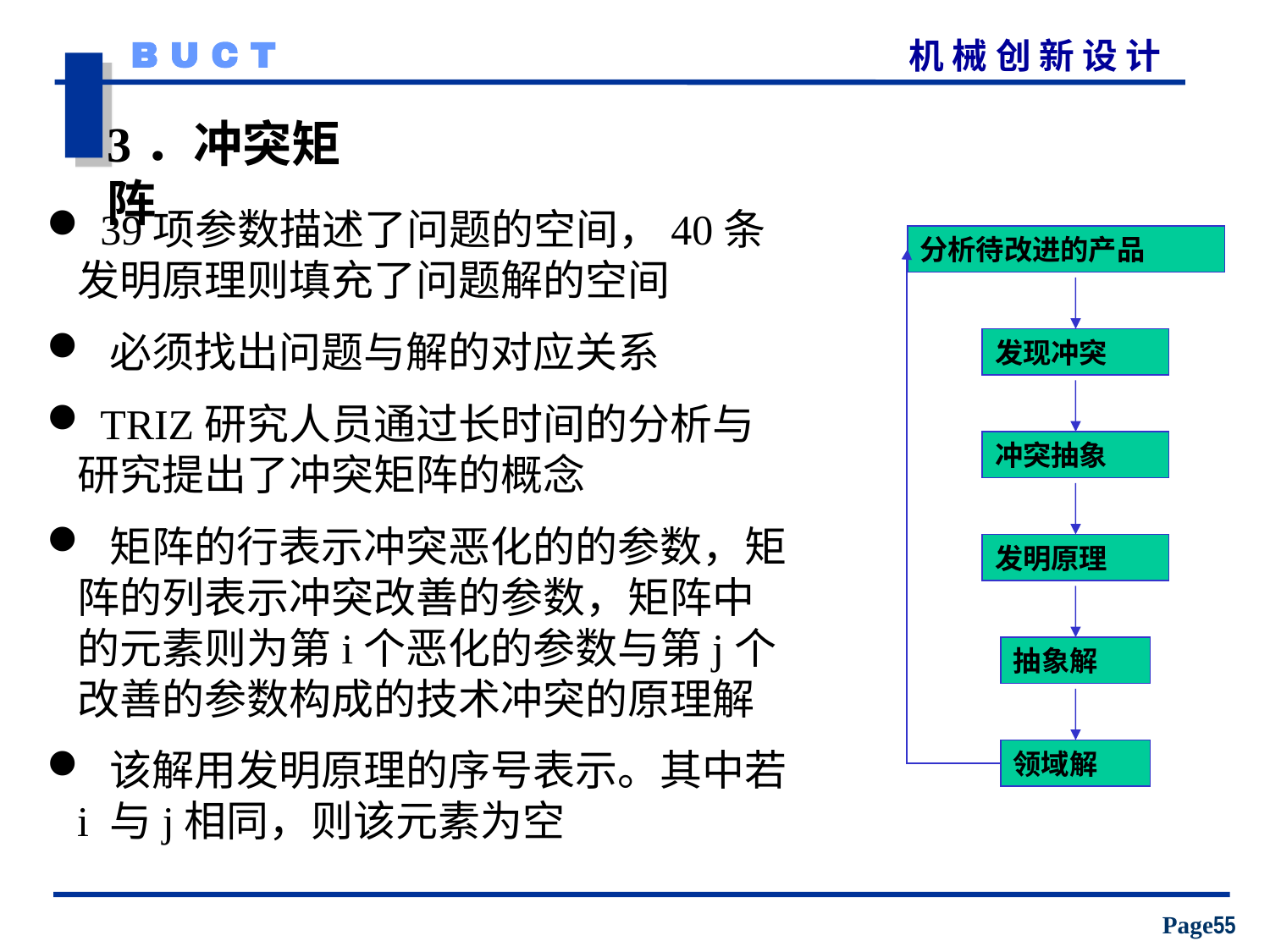

3．冲突矩阵
 39项参数描述了问题的空间，40条发明原理则填充了问题解的空间
 必须找出问题与解的对应关系
 TRIZ研究人员通过长时间的分析与研究提出了冲突矩阵的概念
 矩阵的行表示冲突恶化的的参数，矩阵的列表示冲突改善的参数，矩阵中的元素则为第i个恶化的参数与第j个改善的参数构成的技术冲突的原理解
 该解用发明原理的序号表示。其中若i 与j相同，则该元素为空
分析待改进的产品

发现冲突

冲突抽象

发明原理

抽象解

领域解
Page55